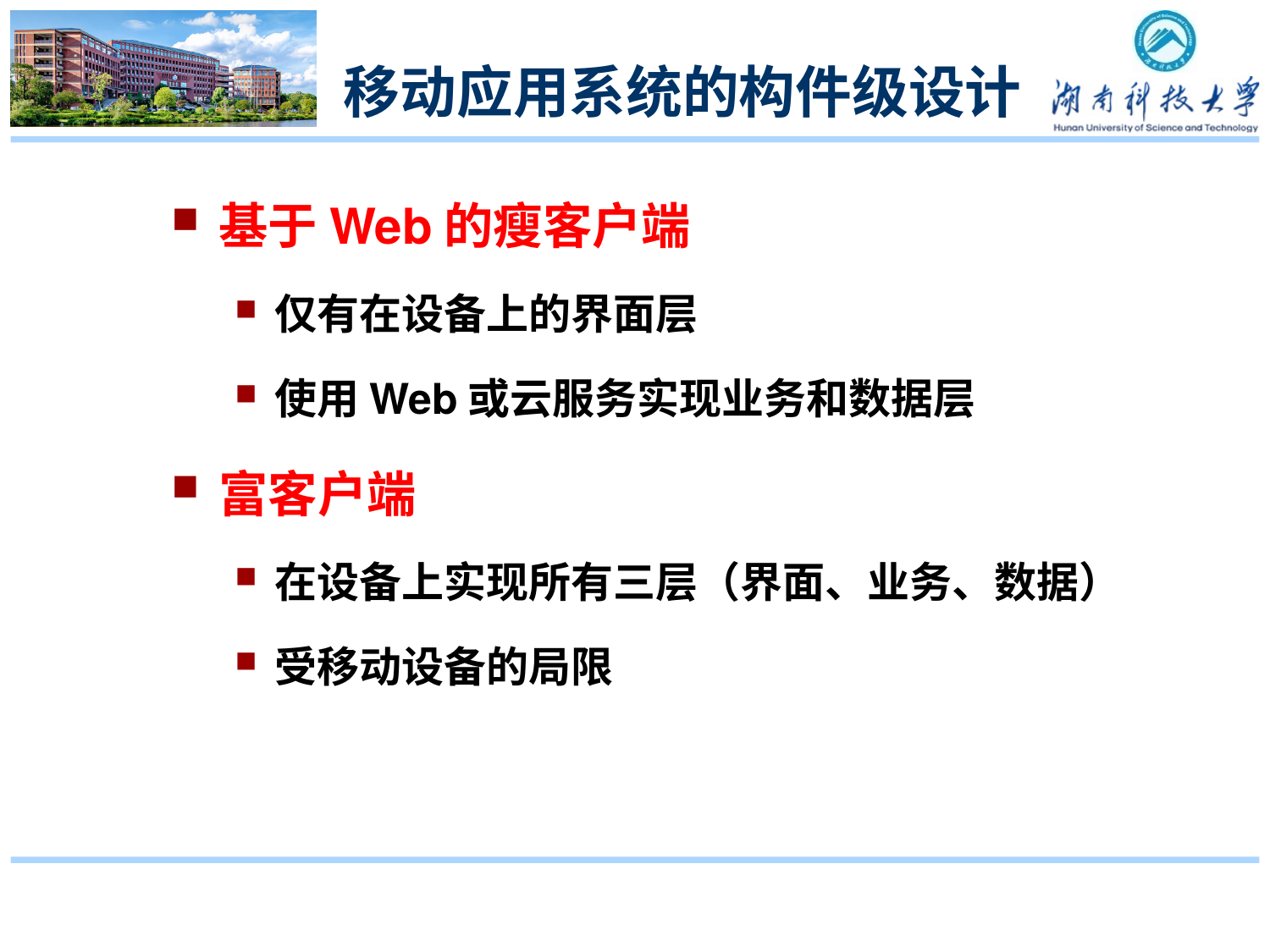

# 移动应用系统的构件级设计
基于Web的瘦客户端
仅有在设备上的界面层
使用Web或云服务实现业务和数据层
富客户端
在设备上实现所有三层（界面、业务、数据）
受移动设备的局限
19